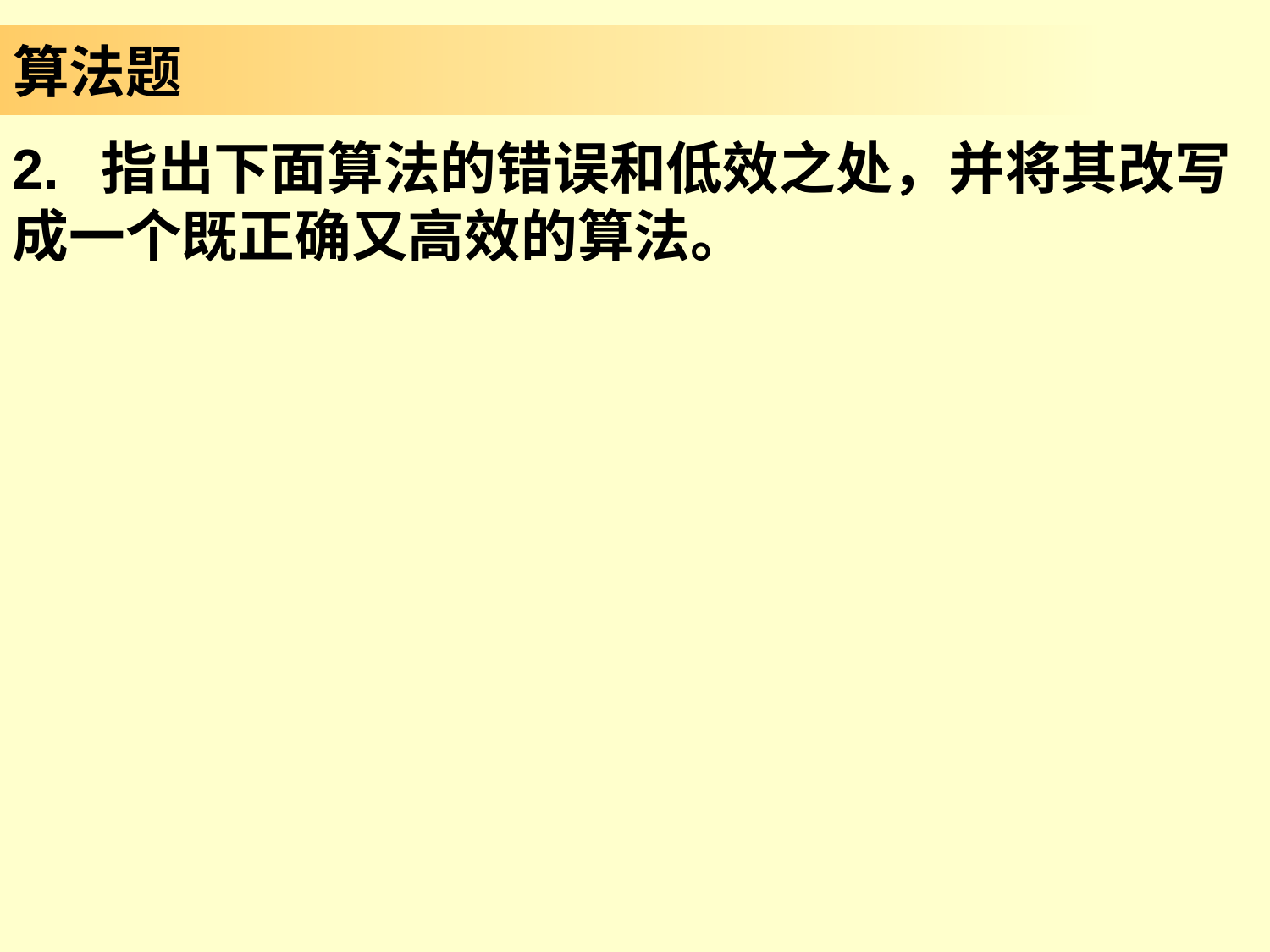

# 算法题
2.  指出下面算法的错误和低效之处，并将其改写成一个既正确又高效的算法。